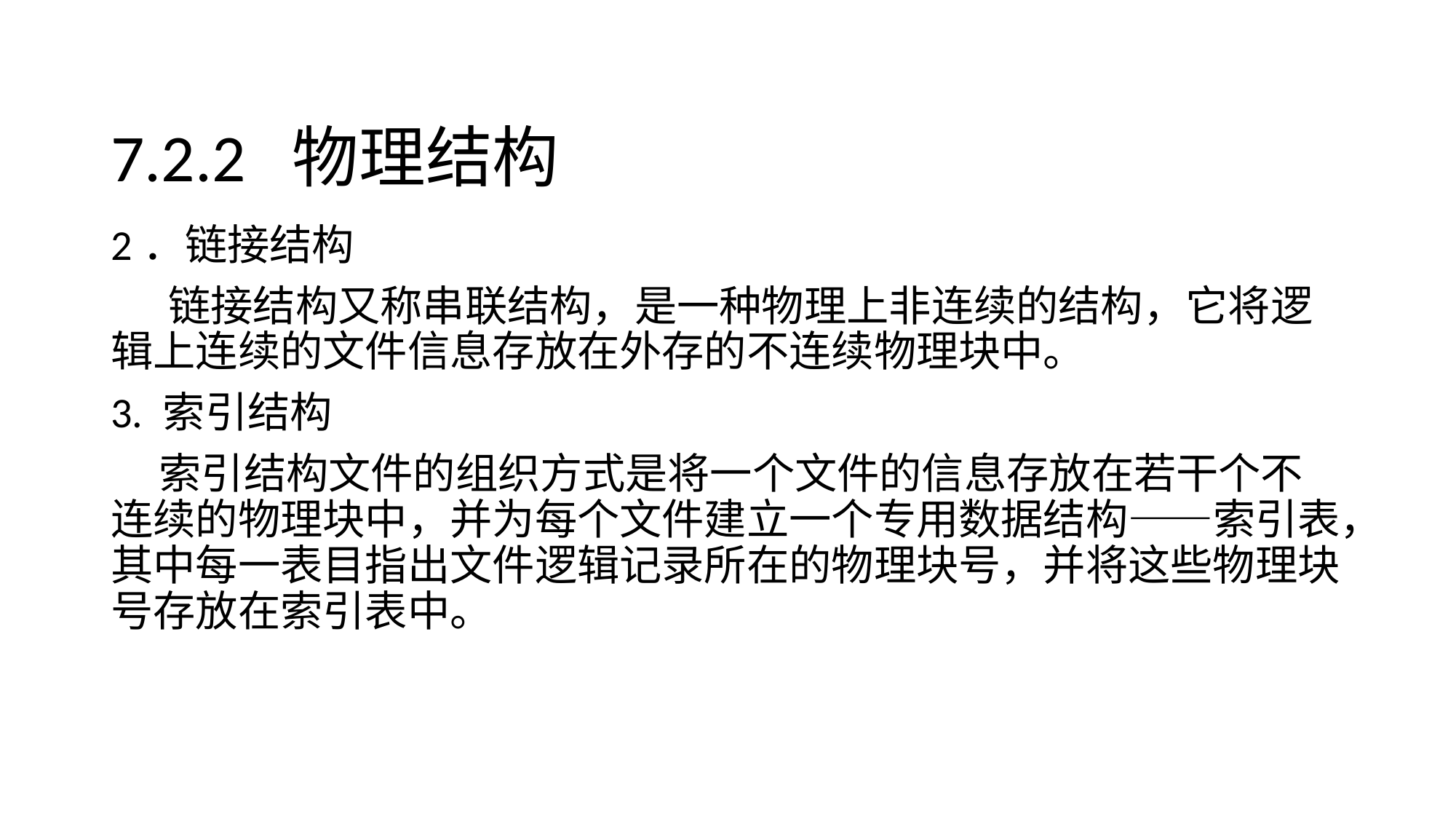

7.2.2  物理结构
2．链接结构
     链接结构又称串联结构，是一种物理上非连续的结构，它将逻辑上连续的文件信息存放在外存的不连续物理块中。
3. 索引结构
    索引结构文件的组织方式是将一个文件的信息存放在若干个不连续的物理块中，并为每个文件建立一个专用数据结构——索引表，其中每一表目指出文件逻辑记录所在的物理块号，并将这些物理块号存放在索引表中。
6